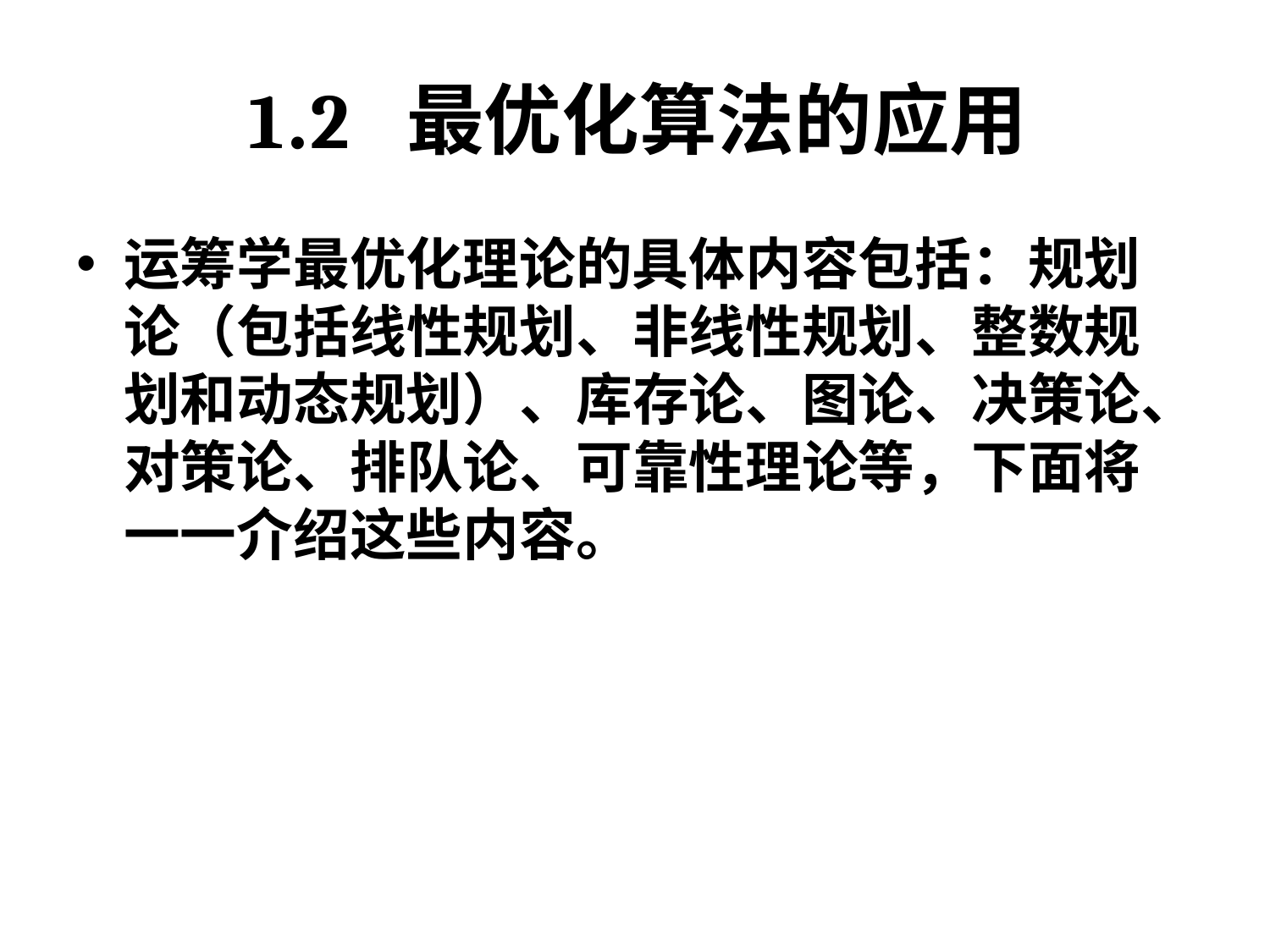

# 1.2  最优化算法的应用
运筹学最优化理论的具体内容包括：规划论（包括线性规划、非线性规划、整数规划和动态规划）、库存论、图论、决策论、对策论、排队论、可靠性理论等，下面将一一介绍这些内容。